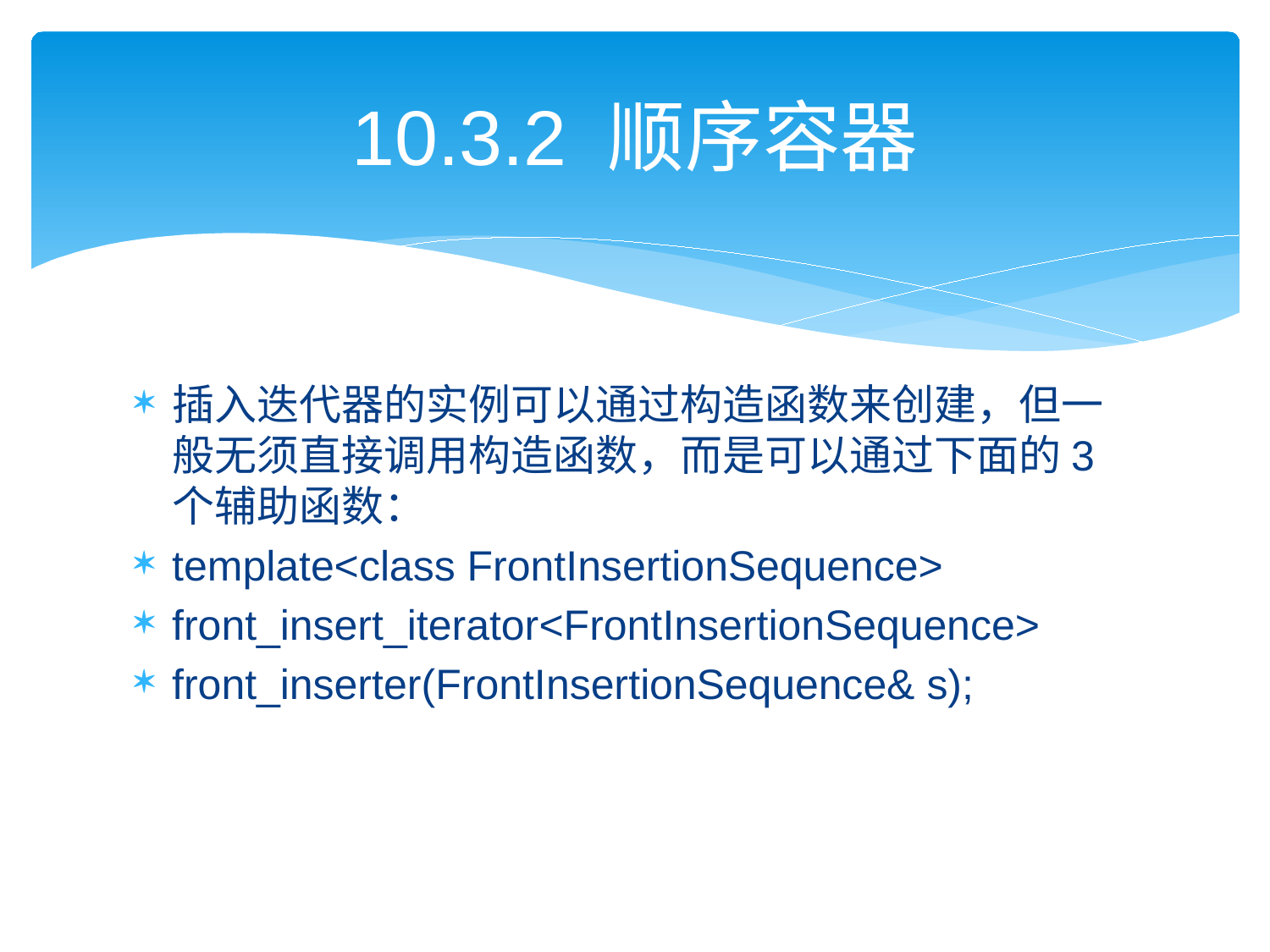

# 10.3.2 顺序容器
插入迭代器的实例可以通过构造函数来创建，但一般无须直接调用构造函数，而是可以通过下面的3个辅助函数：
template<class FrontInsertionSequence>
front_insert_iterator<FrontInsertionSequence>
front_inserter(FrontInsertionSequence& s);